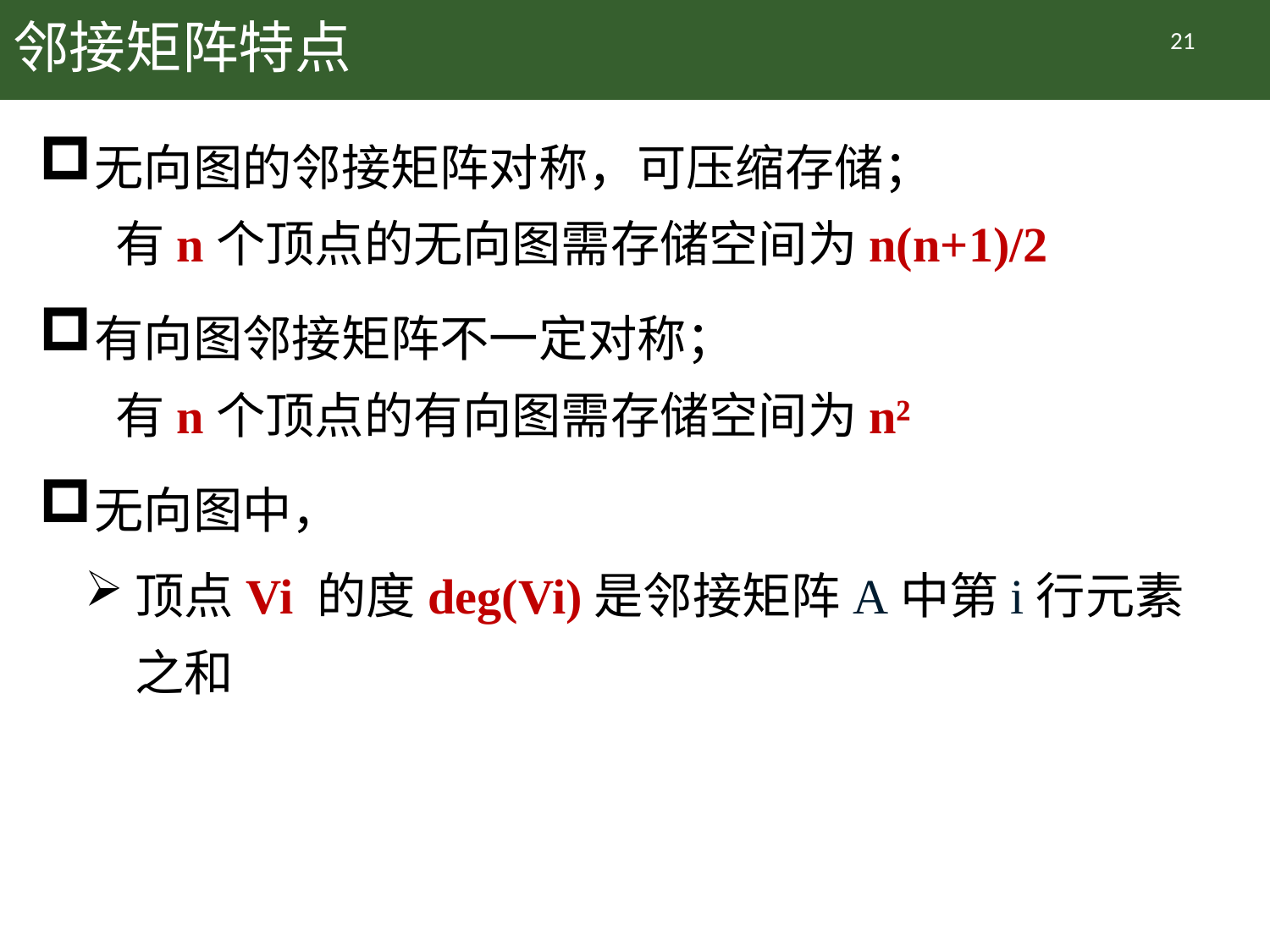

# 邻接矩阵特点
21

无向图的邻接矩阵对称，可压缩存储；
    有n个顶点的无向图需存储空间为n(n+1)/2
有向图邻接矩阵不一定对称；
    有n个顶点的有向图需存储空间为n²
无向图中，
顶点Vi 的度deg(Vi)是邻接矩阵A中第i行元素之和